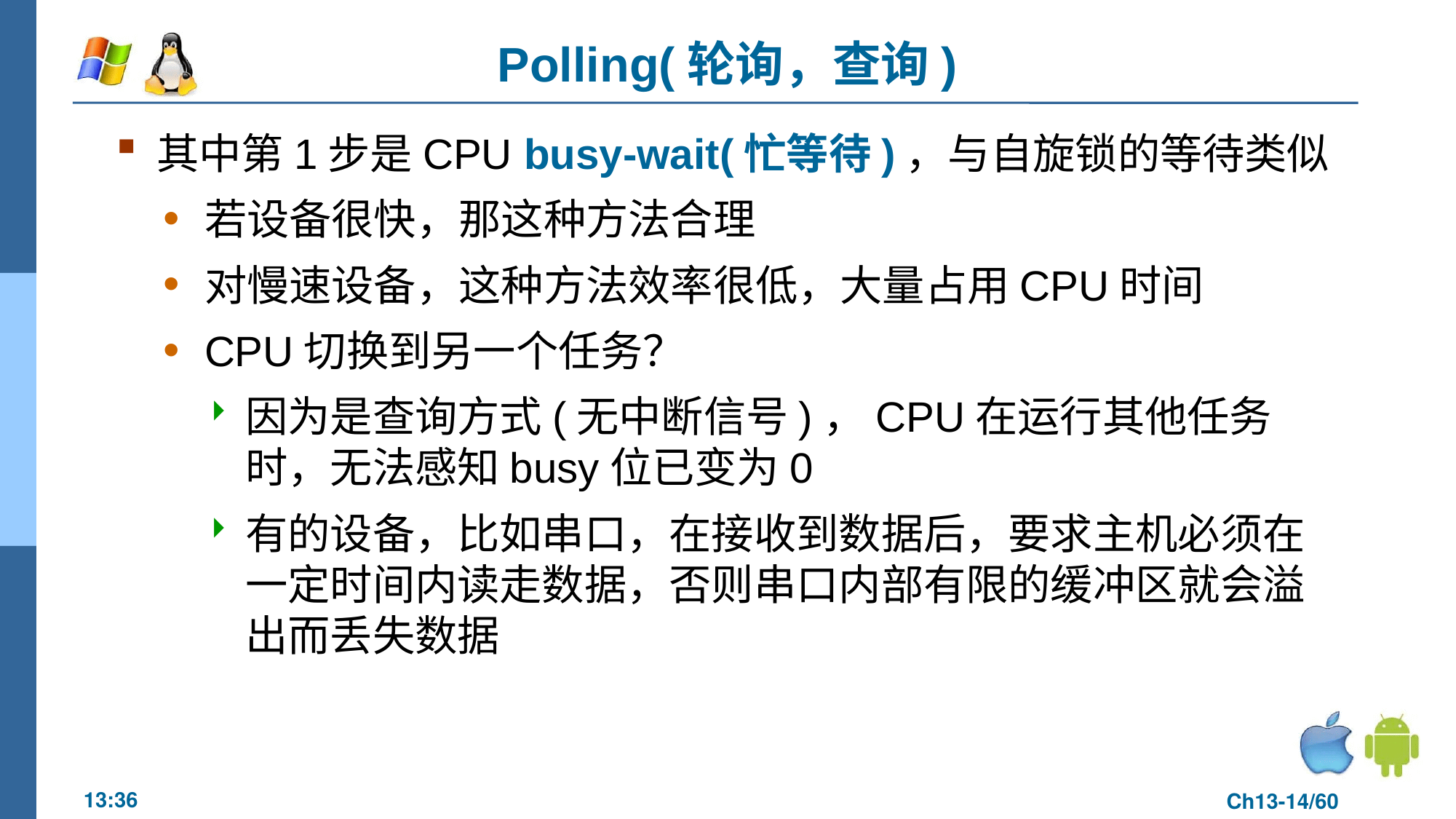

# Polling(轮询，查询)
其中第1步是CPU busy-wait(忙等待)，与自旋锁的等待类似
若设备很快，那这种方法合理
对慢速设备，这种方法效率很低，大量占用CPU时间
CPU切换到另一个任务？
因为是查询方式(无中断信号)，CPU在运行其他任务时，无法感知busy位已变为0
有的设备，比如串口，在接收到数据后，要求主机必须在一定时间内读走数据，否则串口内部有限的缓冲区就会溢出而丢失数据